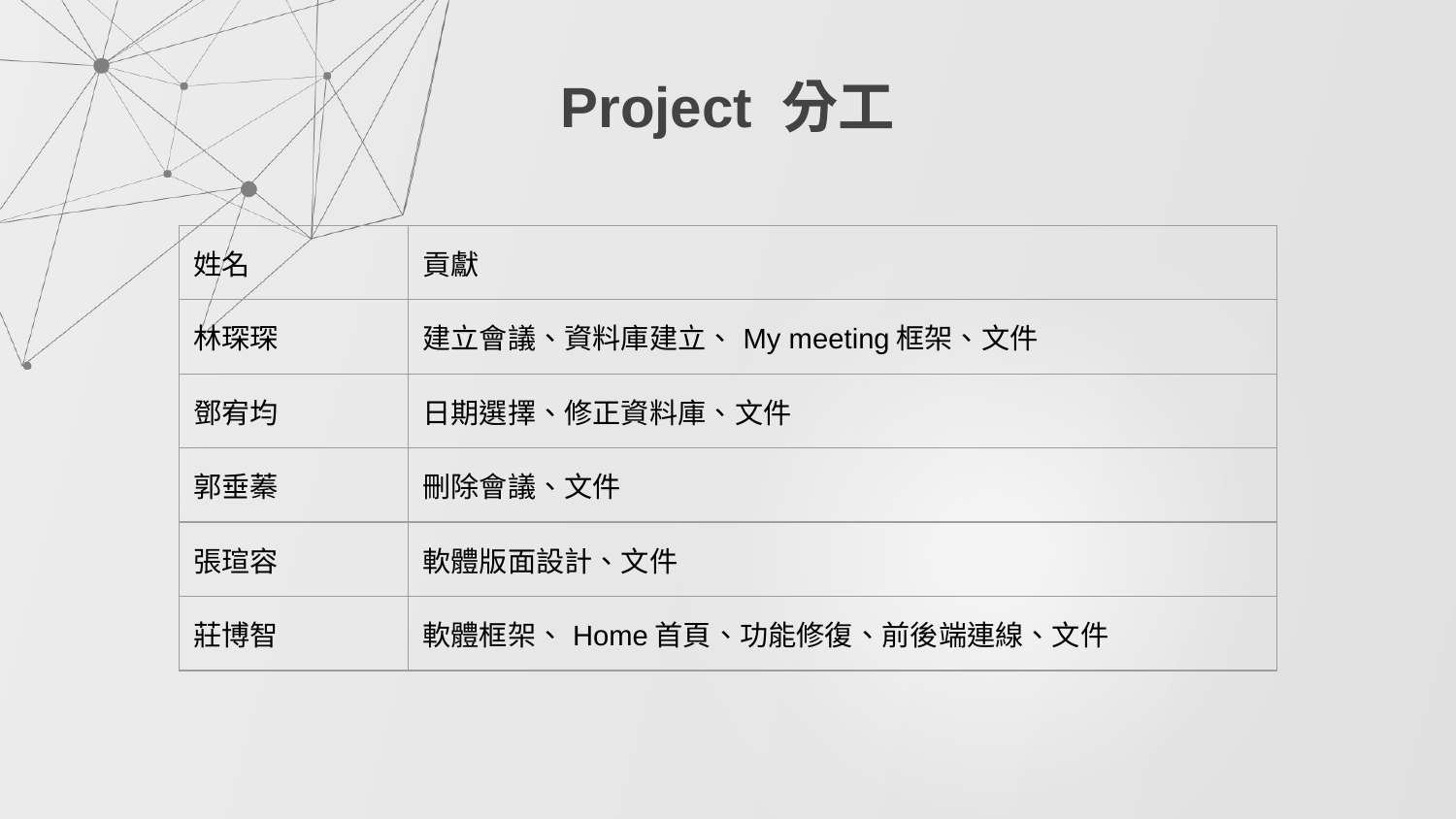

Project 分工
| 姓名 | 貢獻 |
| --- | --- |
| 林琛琛 | 建立會議、資料庫建立、My meeting框架、文件 |
| 鄧宥均 | 日期選擇、修正資料庫、文件 |
| 郭垂蓁 | 刪除會議、文件 |
| 張瑄容 | 軟體版面設計、文件 |
| 莊博智 | 軟體框架、Home首頁、功能修復、前後端連線、文件 |